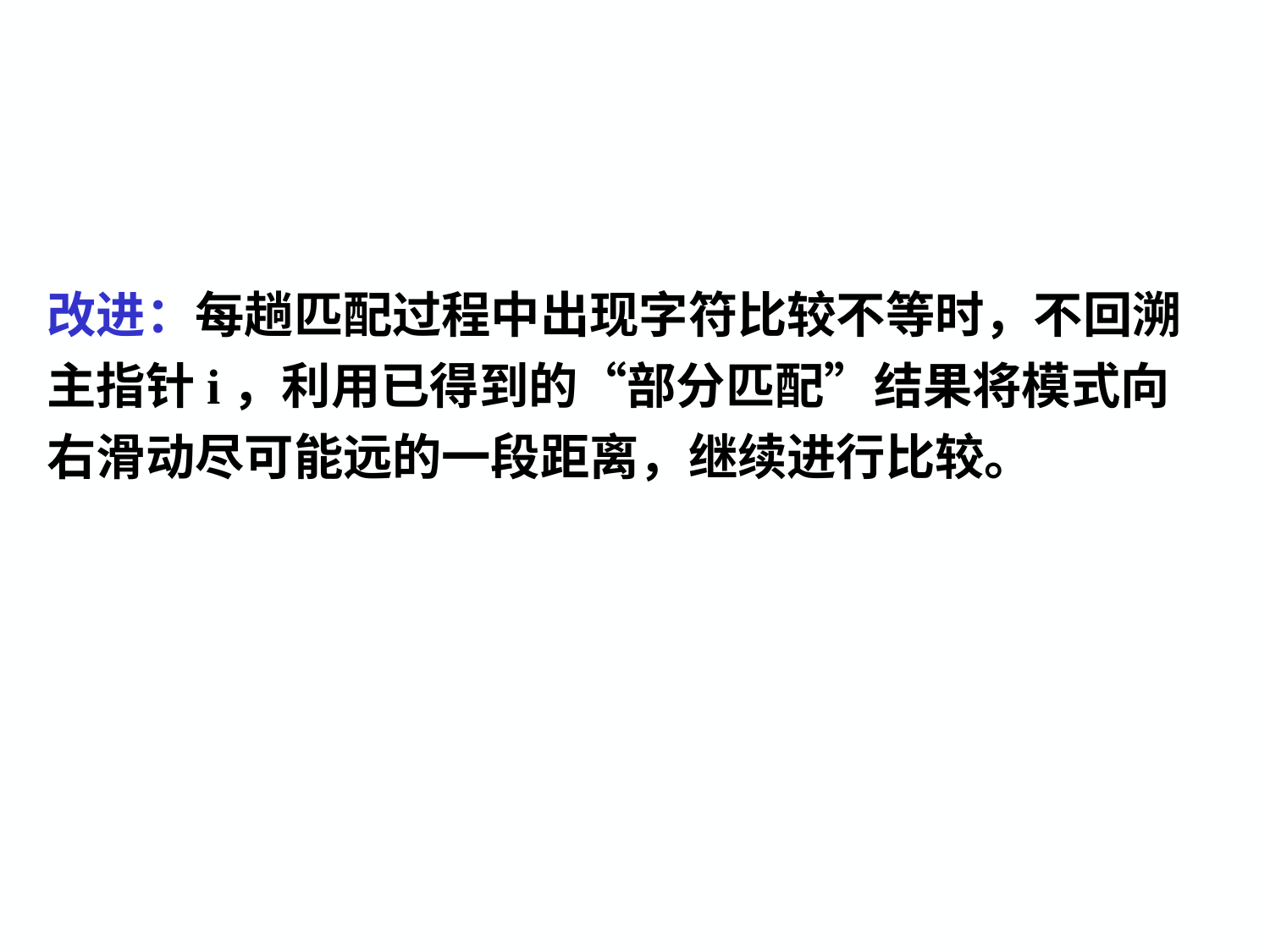

改进：每趟匹配过程中出现字符比较不等时，不回溯主指针i，利用已得到的“部分匹配”结果将模式向右滑动尽可能远的一段距离，继续进行比较。